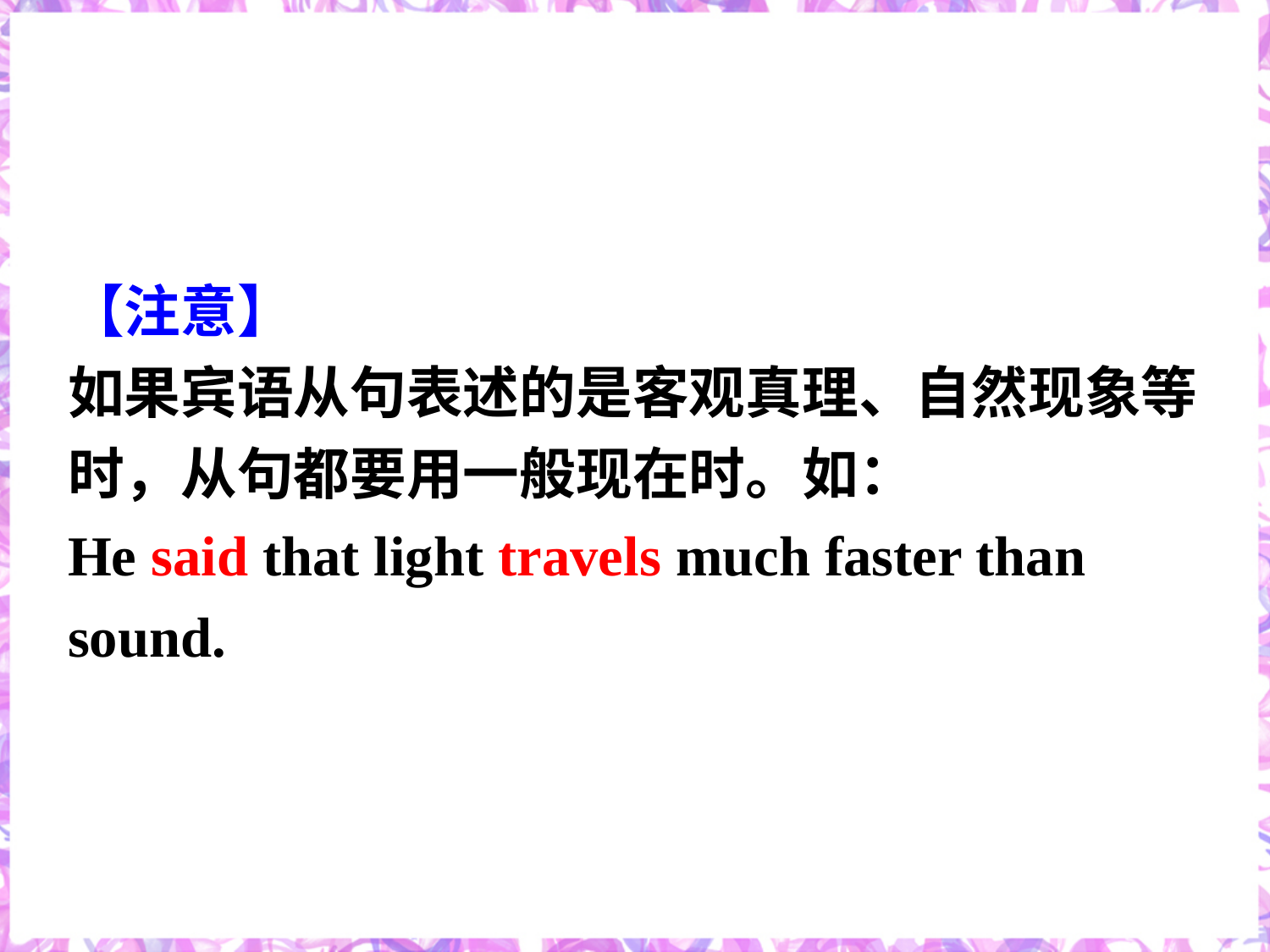

【注意】
如果宾语从句表述的是客观真理、自然现象等时，从句都要用一般现在时。如：
He said that light travels much faster than sound.